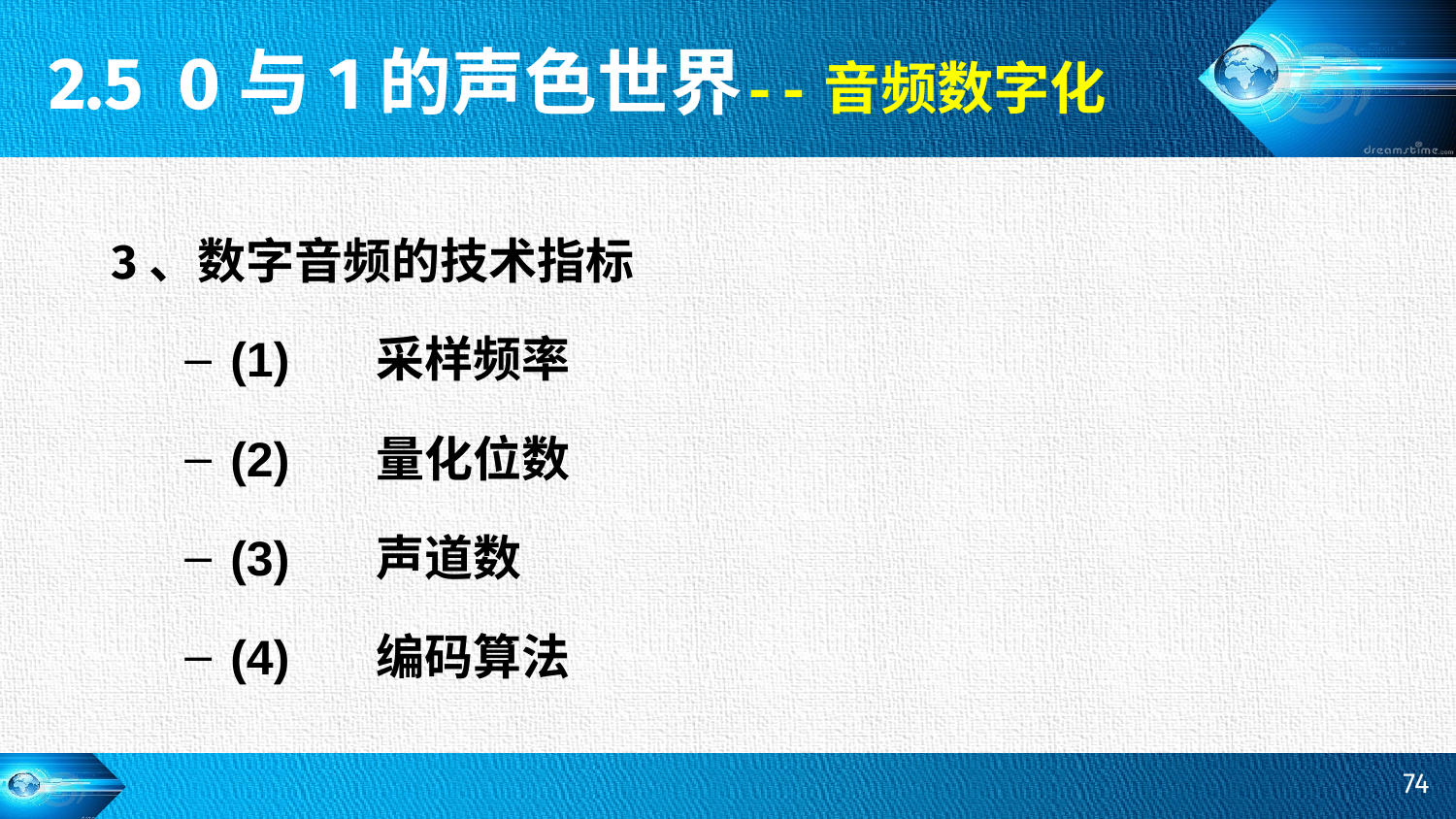

2.5  0与1的声色世界
--音频数字化
3、数字音频的技术指标
(1)	采样频率
(2)	量化位数
(3)	声道数
(4)	编码算法
74